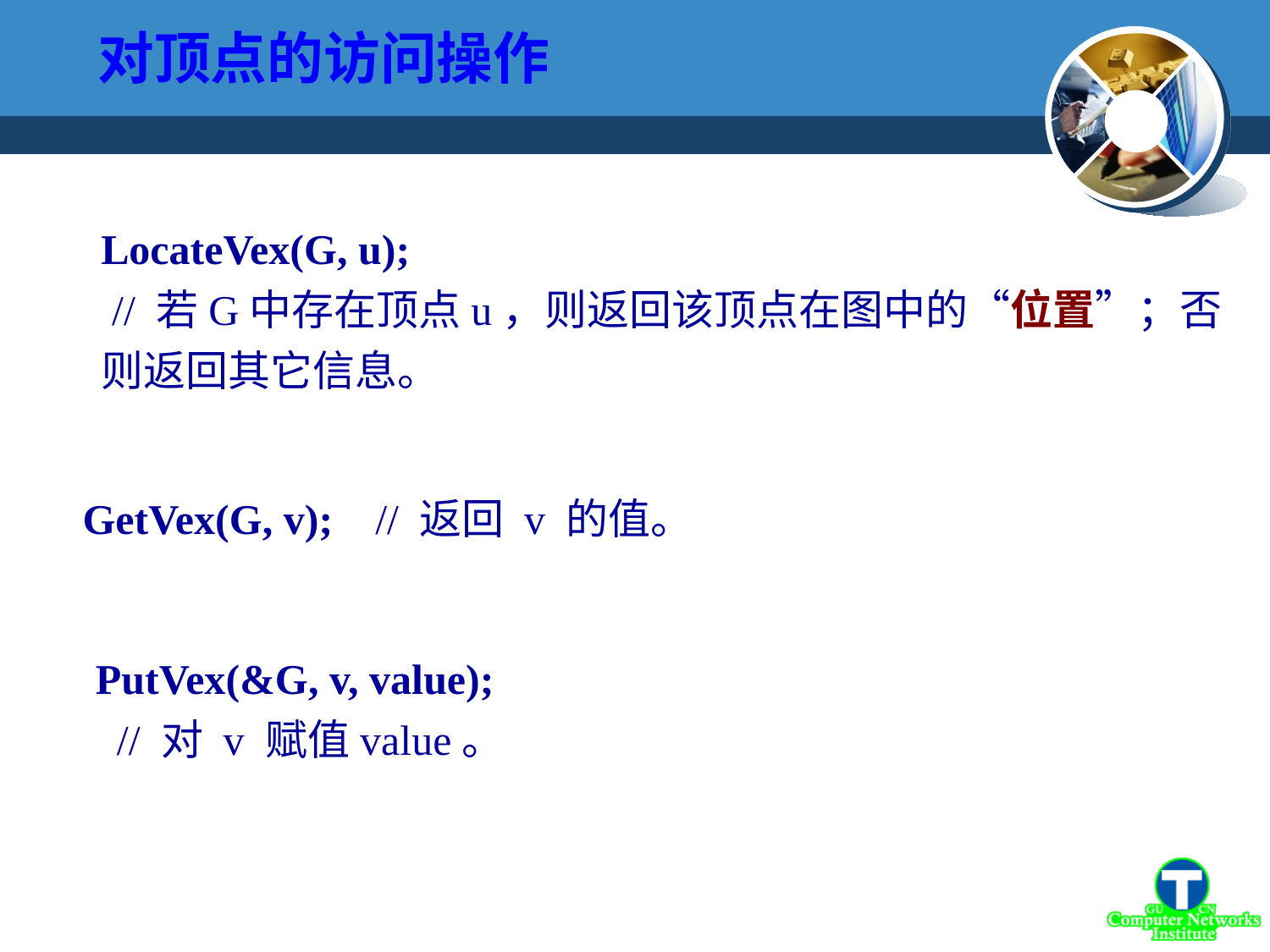

对顶点的访问操作
LocateVex(G, u);
 // 若G中存在顶点u，则返回该顶点在图中的“位置”；否则返回其它信息。
GetVex(G, v);    // 返回 v 的值。
PutVex(&G, v, value);
  // 对 v 赋值value。
16